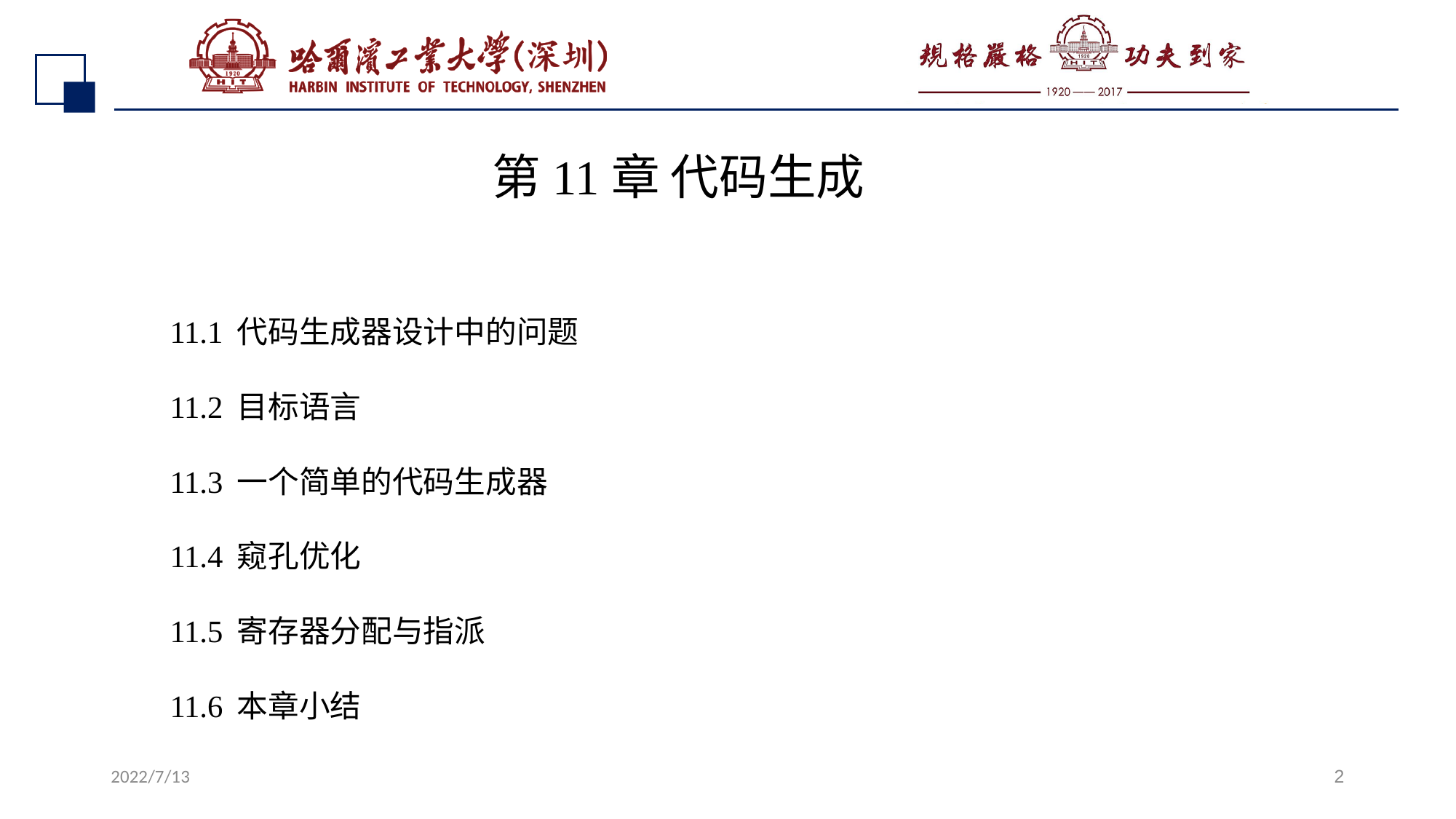

# 第11章 代码生成
11.1 代码生成器设计中的问题
11.2 目标语言
11.3 一个简单的代码生成器
11.4 窥孔优化
11.5 寄存器分配与指派
11.6 本章小结
2022/7/13
2